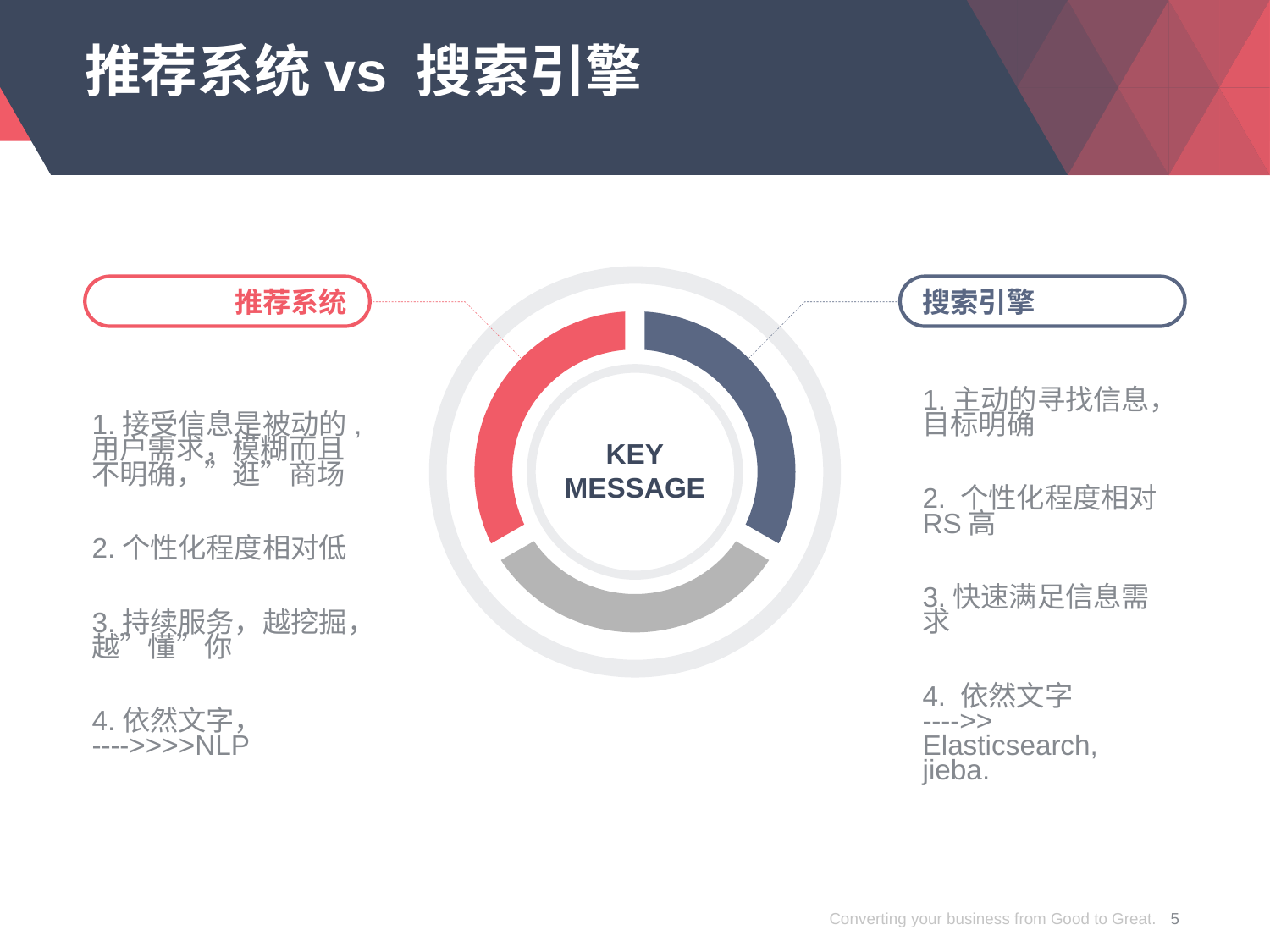

# 推荐系统vs 搜索引擎

推荐系统

搜索引擎
1.主动的寻找信息，目标明确

2. 个性化程度相对RS高

3.快速满足信息需求

4. 依然文字
---->> Elasticsearch, jieba.
1.接受信息是被动的,用户需求，模糊而且不明确，”逛”商场

2.个性化程度相对低

3.持续服务，越挖掘，越”懂”你

4.依然文字，
---->>>>NLP
KEY
MESSAGE
Converting your business from Good to Great.
5